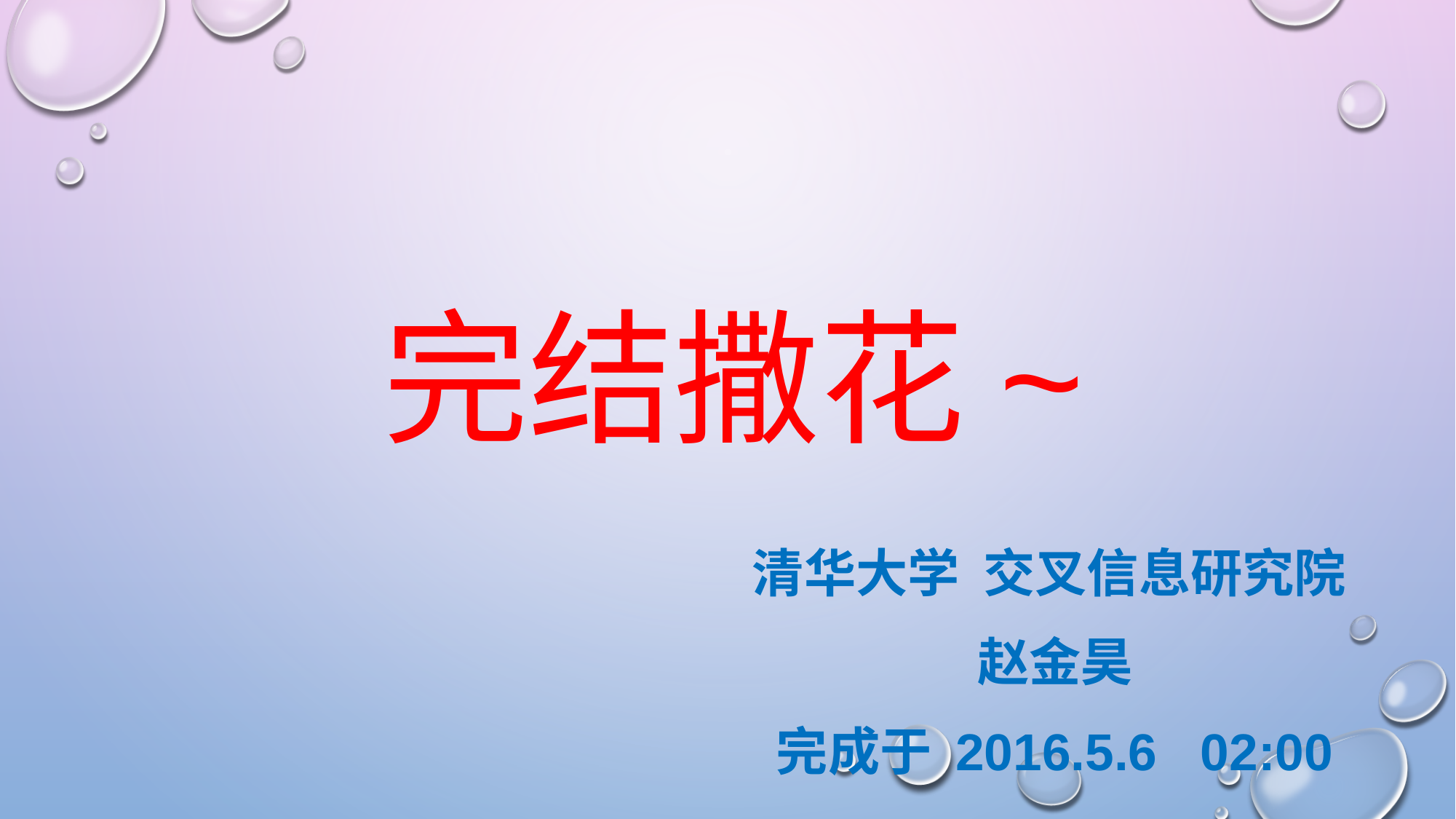

完结撒花~
清华大学  交叉信息研究院
赵金昊
完成于 2016.5.6   02:00